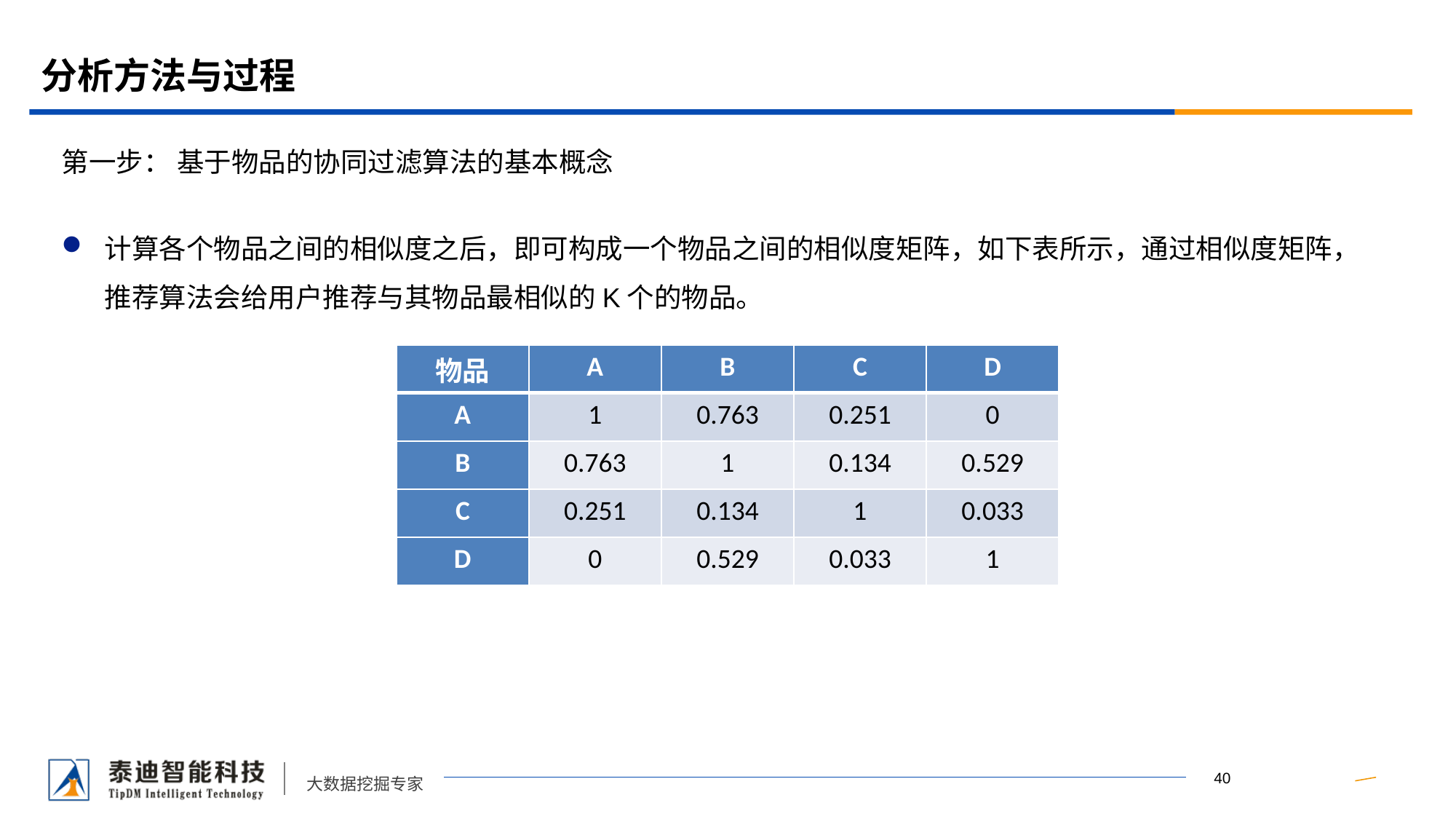

# 分析方法与过程
第一步： 基于物品的协同过滤算法的基本概念
计算各个物品之间的相似度之后，即可构成一个物品之间的相似度矩阵，如下表所示，通过相似度矩阵，推荐算法会给用户推荐与其物品最相似的K个的物品。

| 物品 | A | B | C | D |
| --- | --- | --- | --- | --- |
| A | 1 | 0.763 | 0.251 | 0 |
| B | 0.763 | 1 | 0.134 | 0.529 |
| C | 0.251 | 0.134 | 1 | 0.033 |
| D | 0 | 0.529 | 0.033 | 1 |